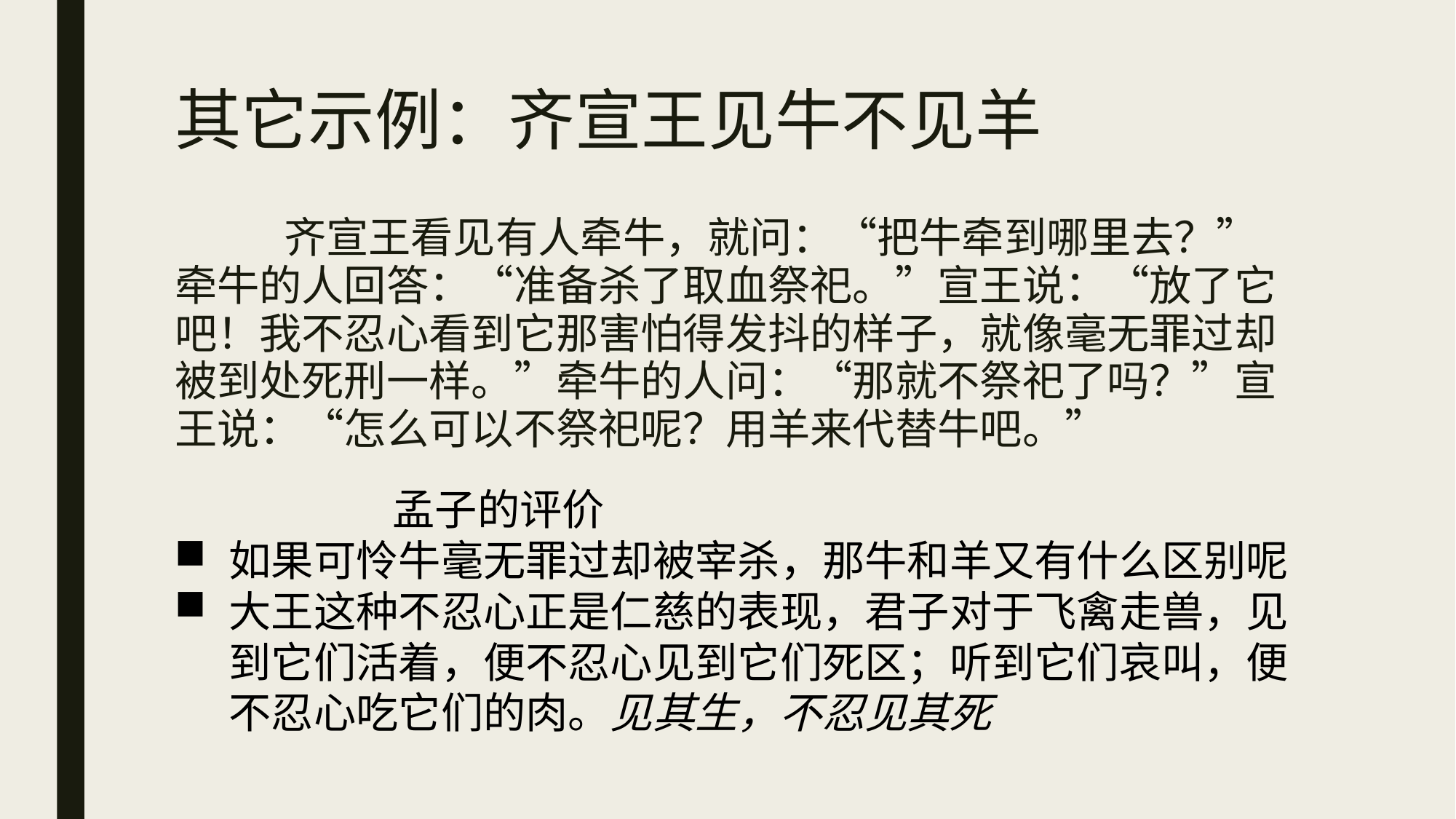

# 其它示例：齐宣王见牛不见羊
	齐宣王看见有人牵牛，就问：“把牛牵到哪里去？”牵牛的人回答：“准备杀了取血祭祀。”宣王说：“放了它吧！我不忍心看到它那害怕得发抖的样子，就像毫无罪过却被到处死刑一样。”牵牛的人问：“那就不祭祀了吗？”宣王说：“怎么可以不祭祀呢？用羊来代替牛吧。”
		孟子的评价
如果可怜牛毫无罪过却被宰杀，那牛和羊又有什么区别呢
大王这种不忍心正是仁慈的表现，君子对于飞禽走兽，见到它们活着，便不忍心见到它们死区；听到它们哀叫，便不忍心吃它们的肉。见其生，不忍见其死